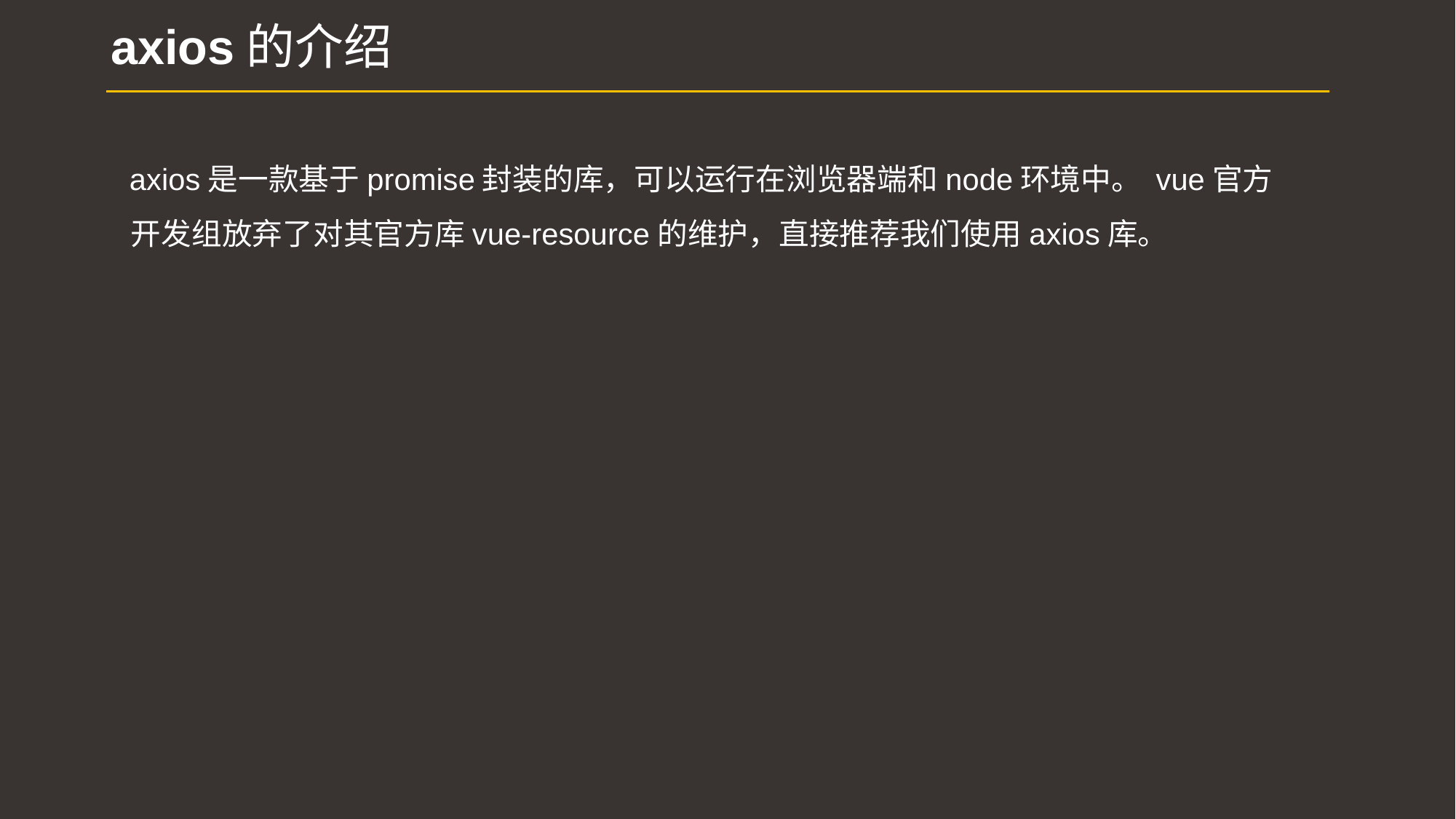

# axios的介绍
axios是一款基于promise封装的库，可以运行在浏览器端和node环境中。 vue官方开发组放弃了对其官方库vue-resource的维护，直接推荐我们使用axios库。